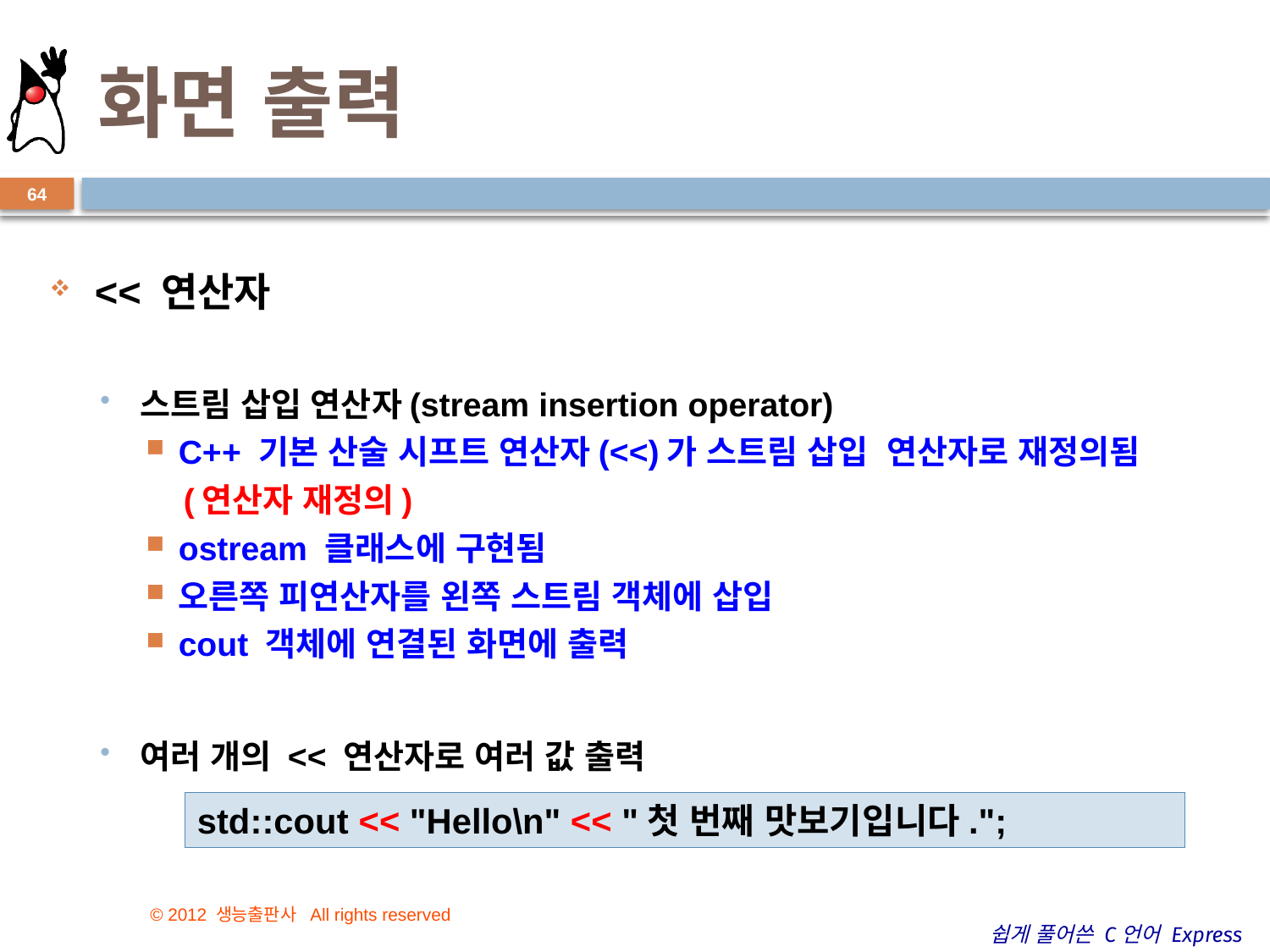

# 화면 출력

<< 연산자

스트림 삽입 연산자(stream insertion operator)
C++ 기본 산술 시프트 연산자(<<)가 스트림 삽입  연산자로 재정의됨
    (연산자 재정의)
ostream 클래스에 구현됨
오른쪽 피연산자를 왼쪽 스트림 객체에 삽입
cout 객체에 연결된 화면에 출력

여러 개의 << 연산자로 여러 값 출력
64
std::cout << "Hello\n" << "첫 번째 맛보기입니다.";